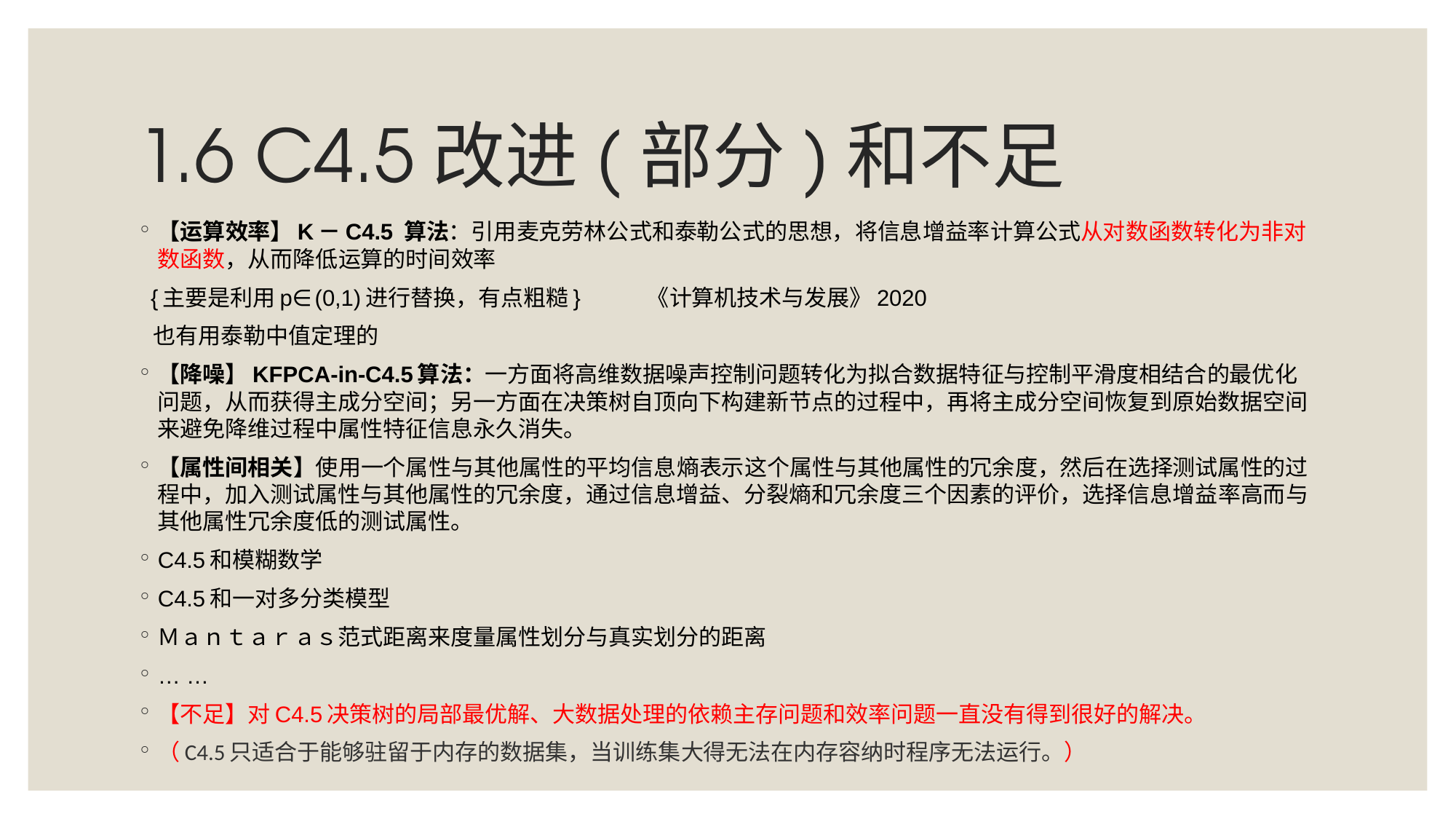

# 1.6 C4.5改进(部分)和不足
【运算效率】K－C4.5 算法：引用麦克劳林公式和泰勒公式的思想，将信息增益率计算公式从对数函数转化为非对数函数，从而降低运算的时间效率
  {主要是利用p∈(0,1)进行替换，有点粗糙}          《计算机技术与发展》2020
  也有用泰勒中值定理的
【降噪】KFPCA-in-C4.5算法：一方面将高维数据噪声控制问题转化为拟合数据特征与控制平滑度相结合的最优化问题，从而获得主成分空间；另一方面在决策树自顶向下构建新节点的过程中，再将主成分空间恢复到原始数据空间来避免降维过程中属性特征信息永久消失。
【属性间相关】使用一个属性与其他属性的平均信息熵表示这个属性与其他属性的冗余度，然后在选择测试属性的过程中，加入测试属性与其他属性的冗余度，通过信息增益、分裂熵和冗余度三个因素的评价，选择信息增益率高而与其他属性冗余度低的测试属性。
C4.5和模糊数学
C4.5和一对多分类模型
Ｍａｎｔａｒａｓ范式距离来度量属性划分与真实划分的距离
… …
【不足】对C4.5决策树的局部最优解、大数据处理的依赖主存问题和效率问题一直没有得到很好的解决。
（C4.5只适合于能够驻留于内存的数据集，当训练集大得无法在内存容纳时程序无法运行。）